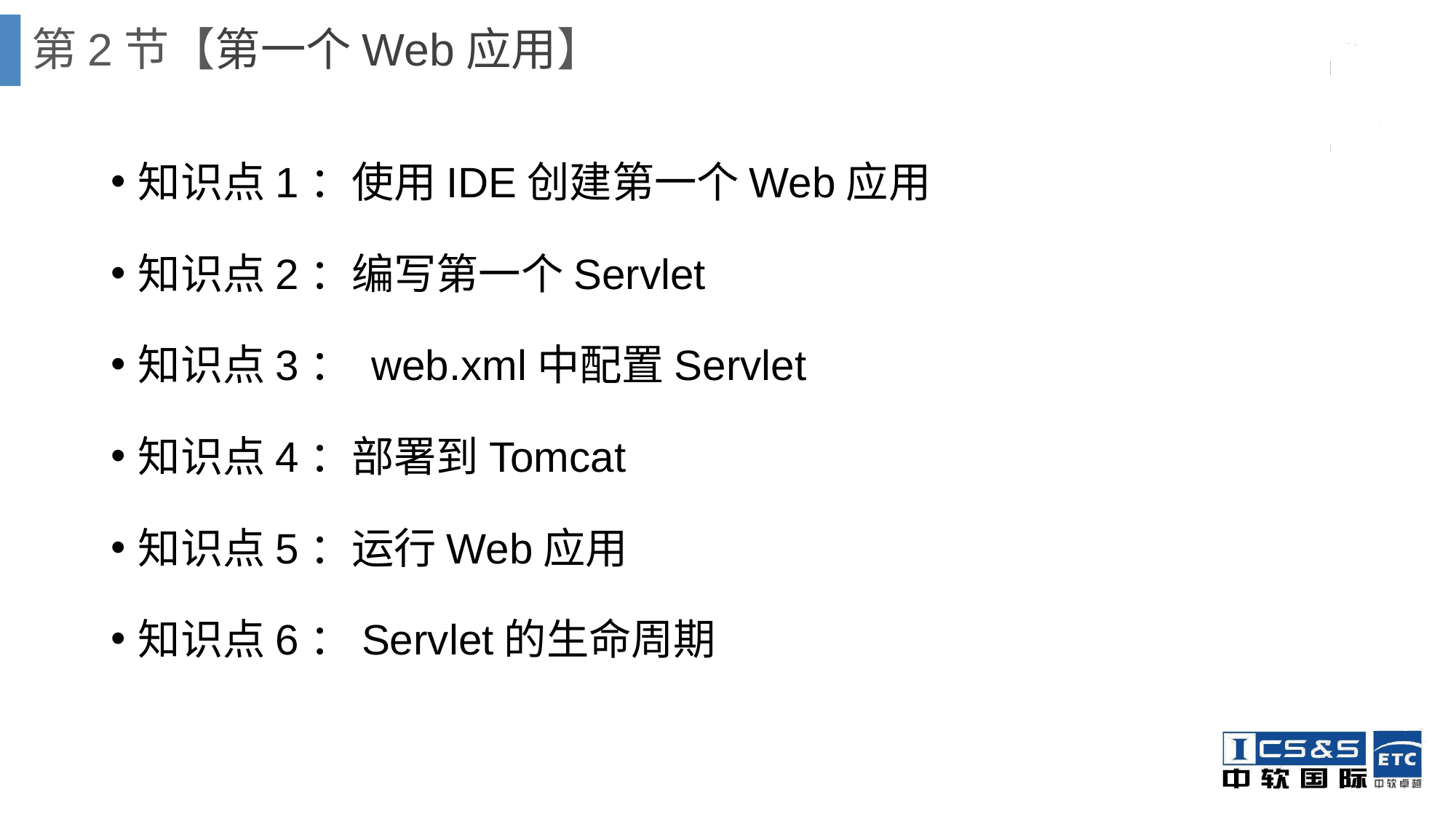

# 第2节【第一个Web应用】
知识点1：使用IDE创建第一个Web应用
知识点2：编写第一个Servlet
知识点3： web.xml中配置Servlet
知识点4：部署到Tomcat
知识点5：运行Web应用
知识点6：Servlet的生命周期